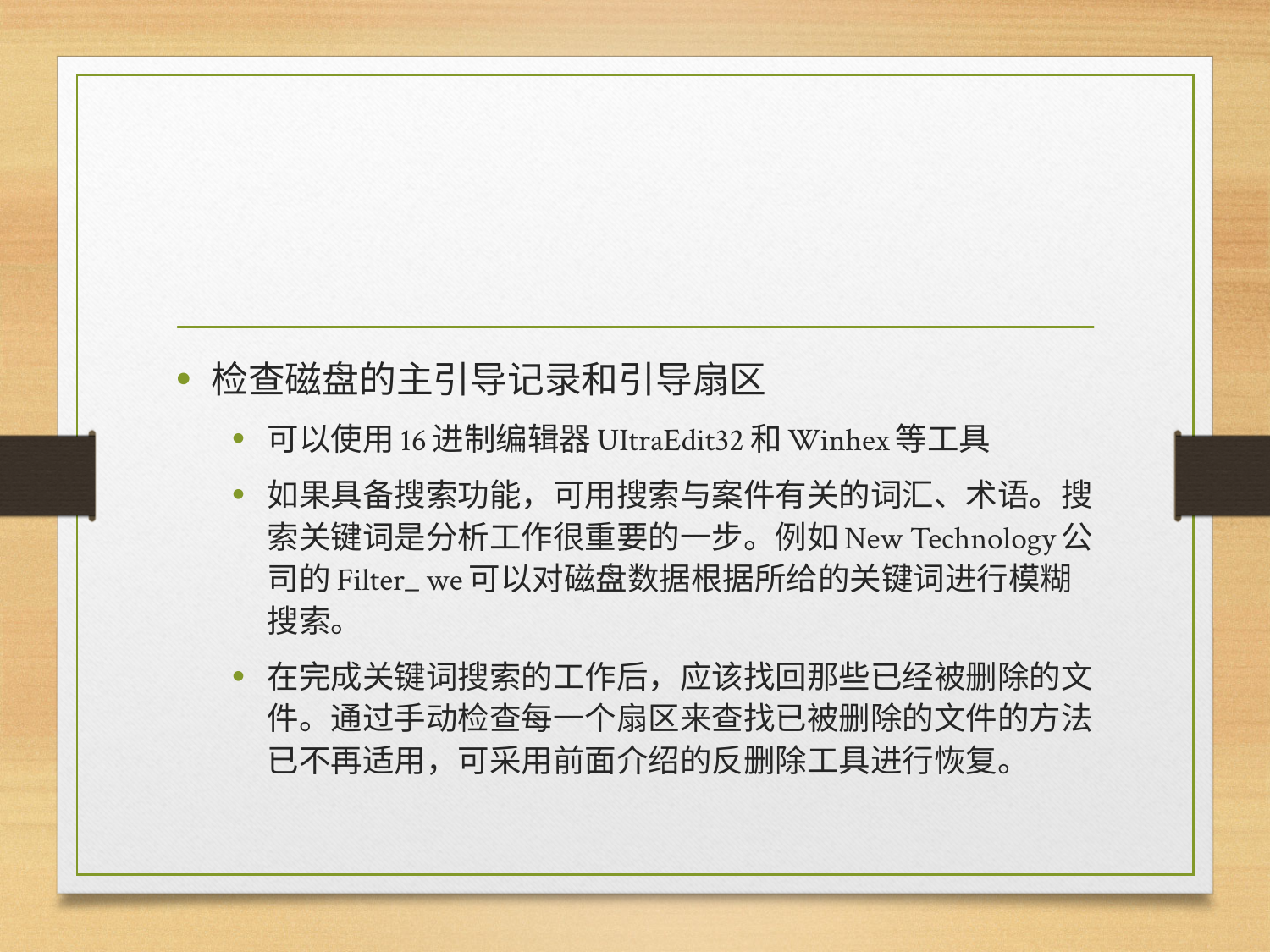

#
检查磁盘的主引导记录和引导扇区
可以使用16进制编辑器UItraEdit32和Winhex等工具
如果具备搜索功能，可用搜索与案件有关的词汇、术语。搜索关键词是分析工作很重要的一步。例如New Technology公司的Filter_ we可以对磁盘数据根据所给的关键词进行模糊搜索。
在完成关键词搜索的工作后，应该找回那些已经被删除的文件。通过手动检查每一个扇区来查找已被删除的文件的方法已不再适用，可采用前面介绍的反删除工具进行恢复。